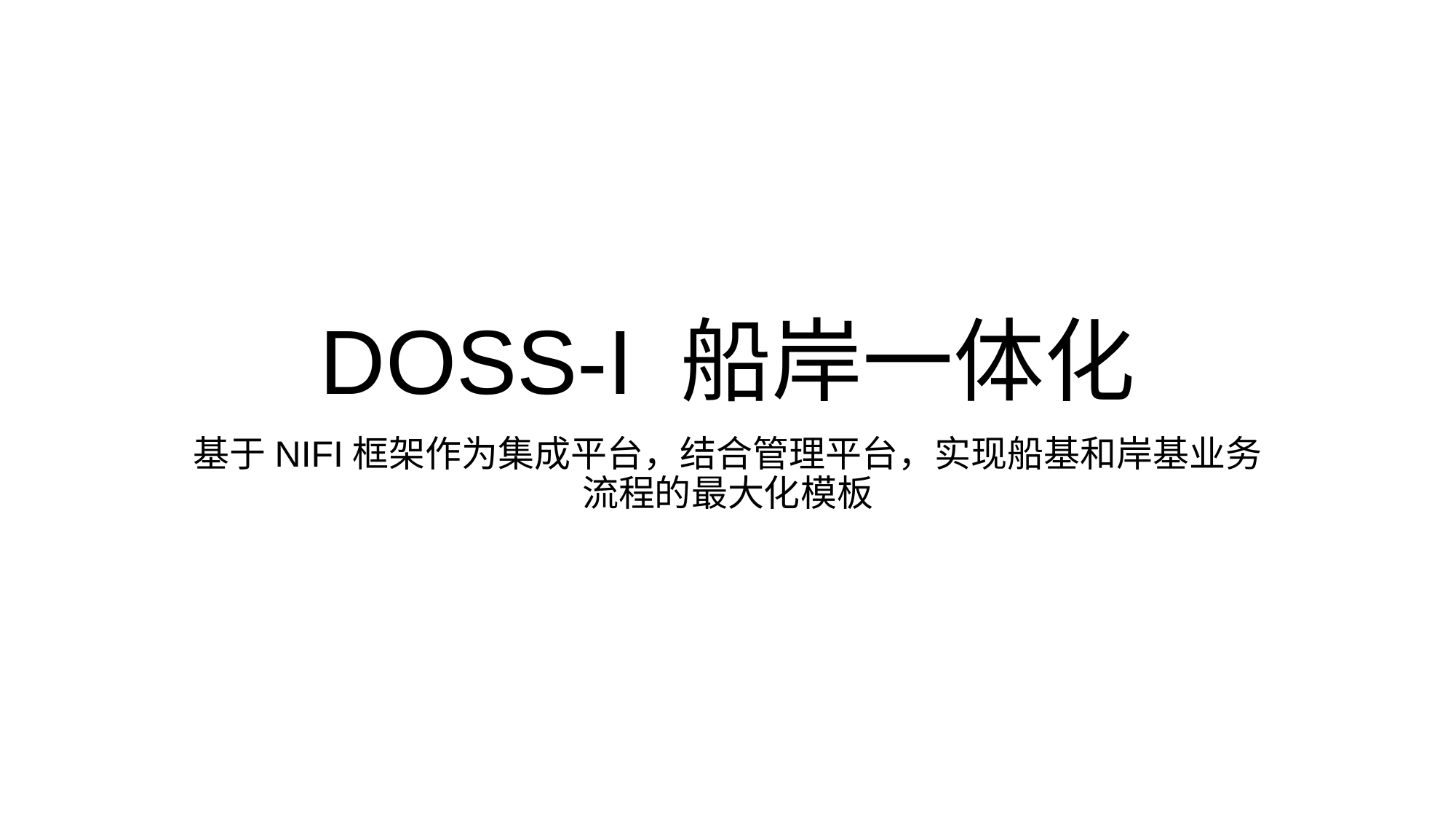

# DOSS-I 船岸一体化
基于NIFI框架作为集成平台，结合管理平台，实现船基和岸基业务流程的最大化模板